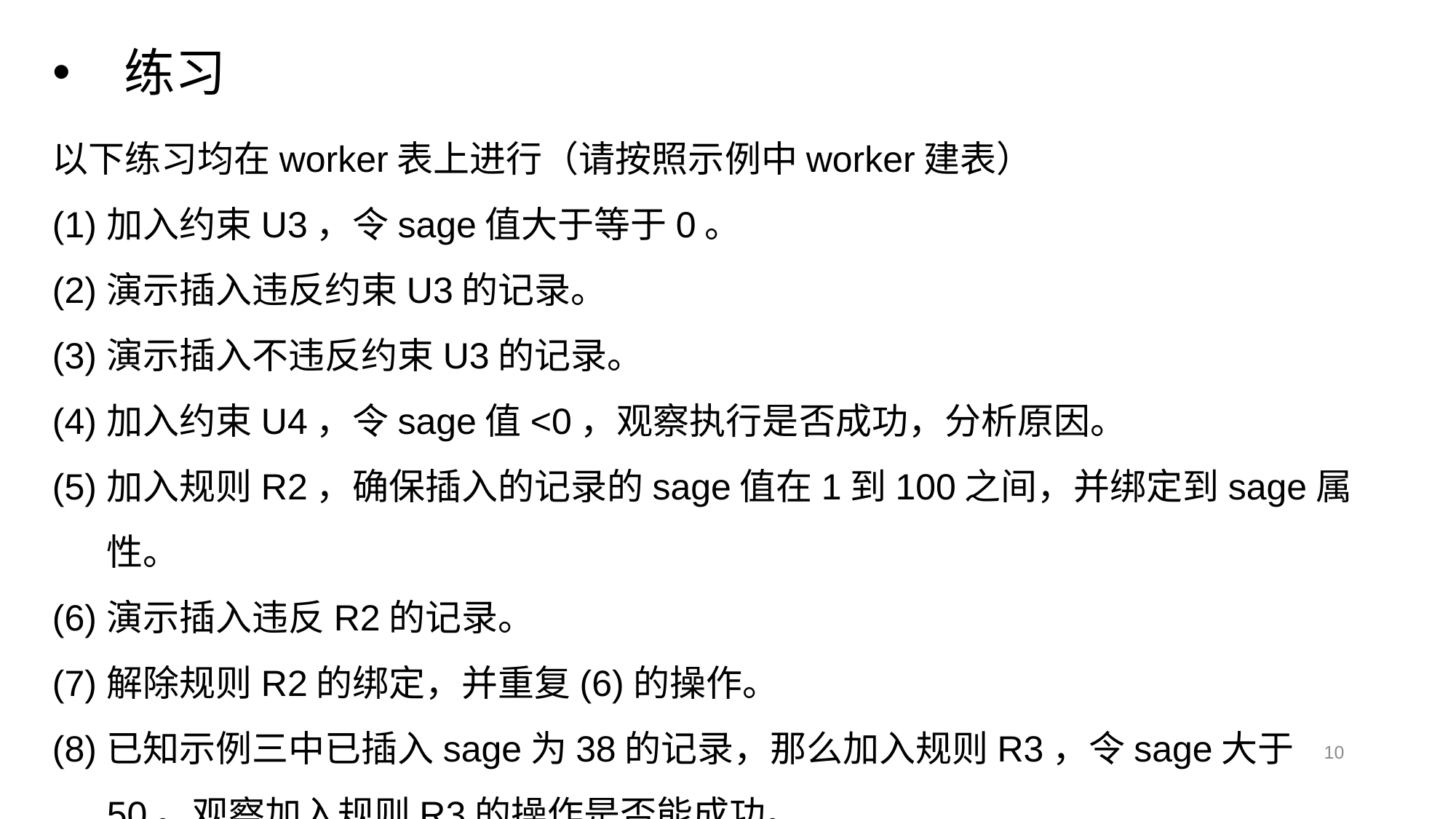

# 练习
以下练习均在worker表上进行（请按照示例中worker建表）
加入约束U3，令sage值大于等于0。
演示插入违反约束U3的记录。
演示插入不违反约束U3的记录。
加入约束U4，令sage值<0，观察执行是否成功，分析原因。
加入规则R2，确保插入的记录的sage值在1到100之间，并绑定到sage属性。
演示插入违反R2的记录。
解除规则R2的绑定，并重复(6)的操作。
已知示例三中已插入sage为38的记录，那么加入规则R3，令sage大于50。观察加入规则R3的操作是否能成功。
10